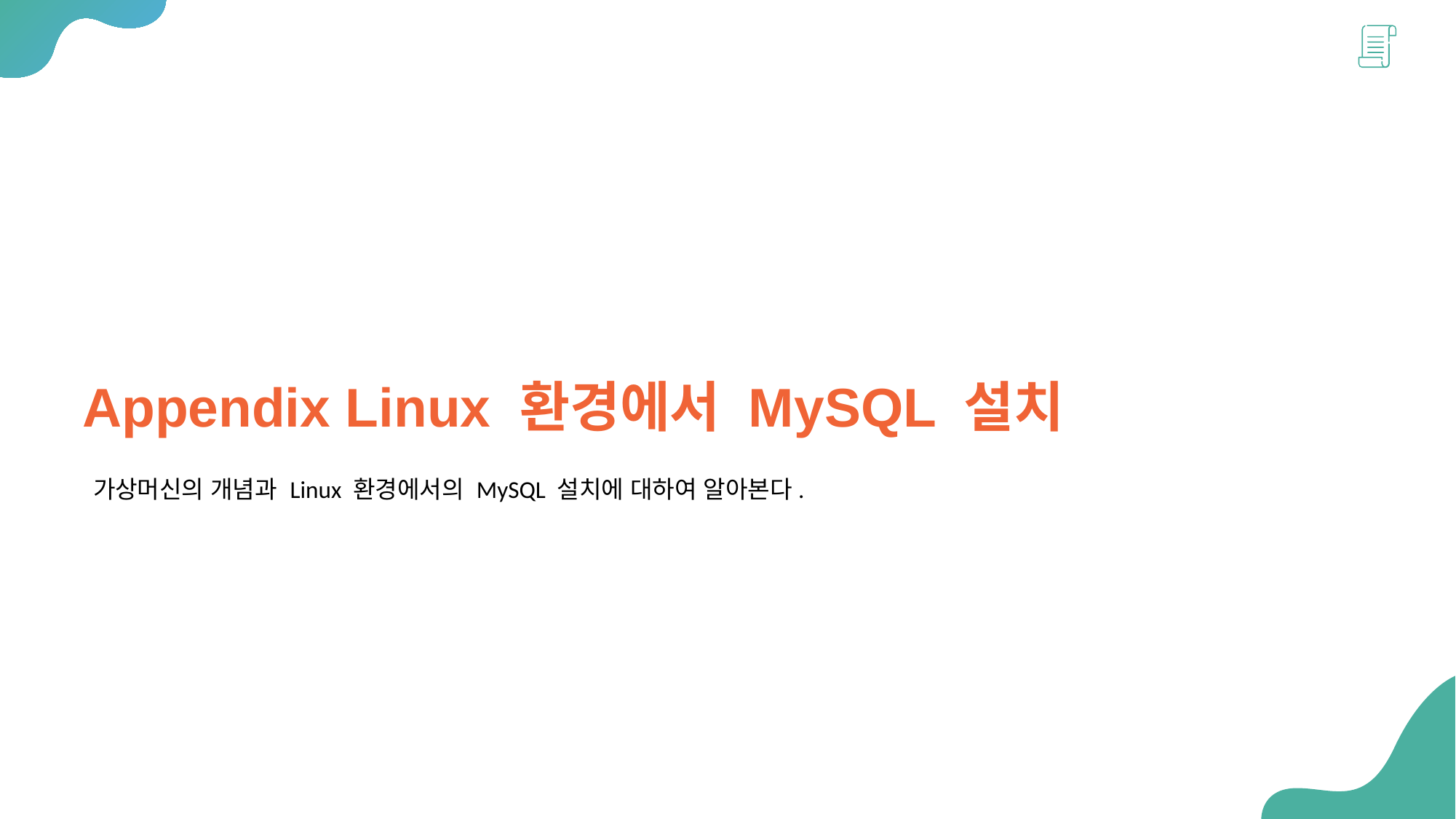

Appendix Linux 환경에서 MySQL 설치
가상머신의 개념과 Linux 환경에서의 MySQL 설치에 대하여 알아본다.